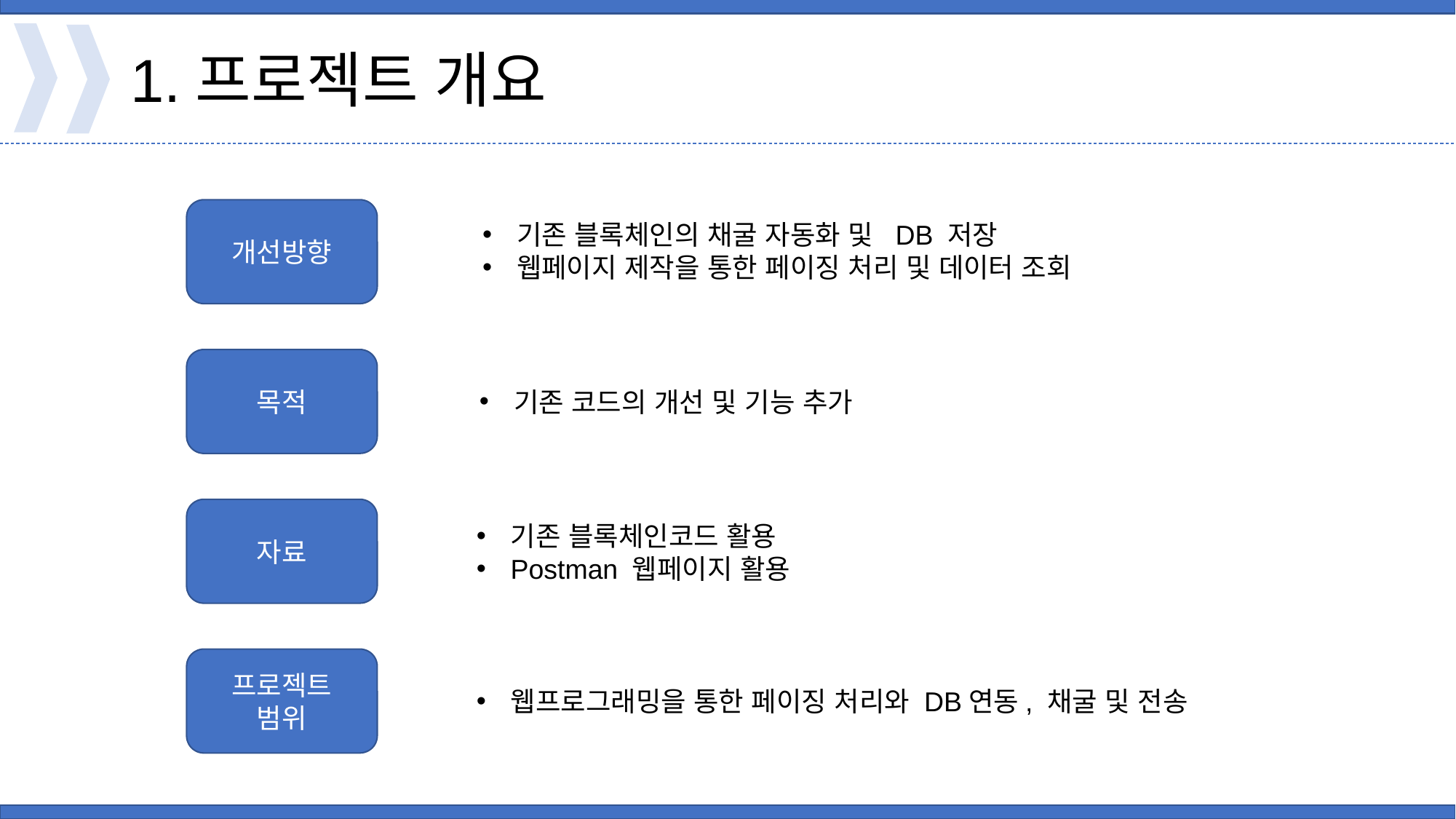

1.프로젝트 개요
개선방향
기존 블록체인의 채굴 자동화 및  DB 저장
웹페이지 제작을 통한 페이징 처리 및 데이터 조회
목적
기존 코드의 개선 및 기능 추가
자료
기존 블록체인코드 활용
Postman 웹페이지 활용
프로젝트
범위
웹프로그래밍을 통한 페이징 처리와 DB연동, 채굴 및 전송